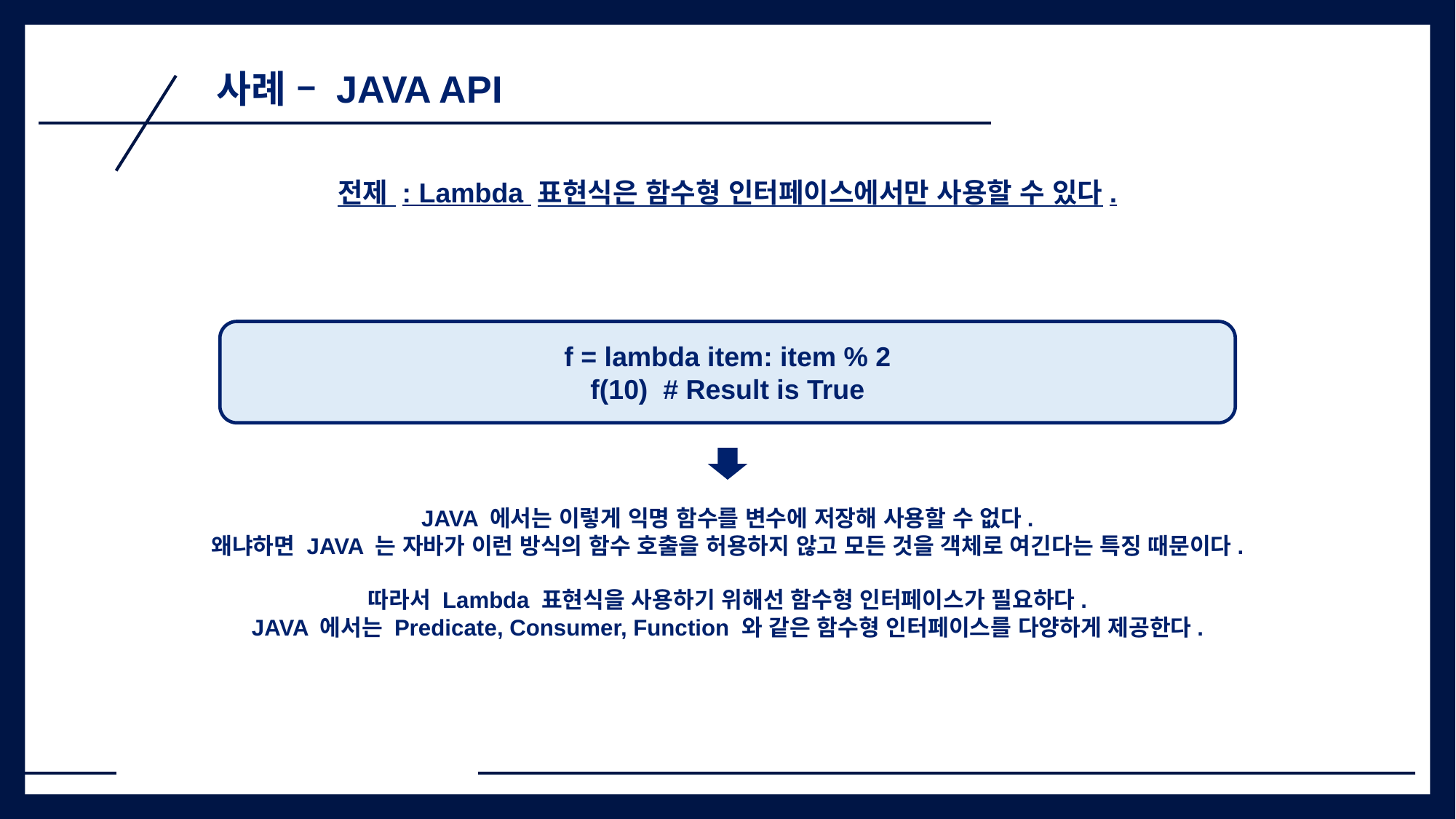

1
사례 – JAVA API
전제 : Lambda 표현식은 함수형 인터페이스에서만 사용할 수 있다.
f = lambda item: item % 2
f(10)  # Result is True

JAVA 에서는 이렇게 익명 함수를 변수에 저장해 사용할 수 없다.
왜냐하면 JAVA 는 자바가 이런 방식의 함수 호출을 허용하지 않고 모든 것을 객체로 여긴다는 특징 때문이다.

따라서 Lambda 표현식을 사용하기 위해선 함수형 인터페이스가 필요하다.
JAVA 에서는 Predicate, Consumer, Function 와 같은 함수형 인터페이스를 다양하게 제공한다.